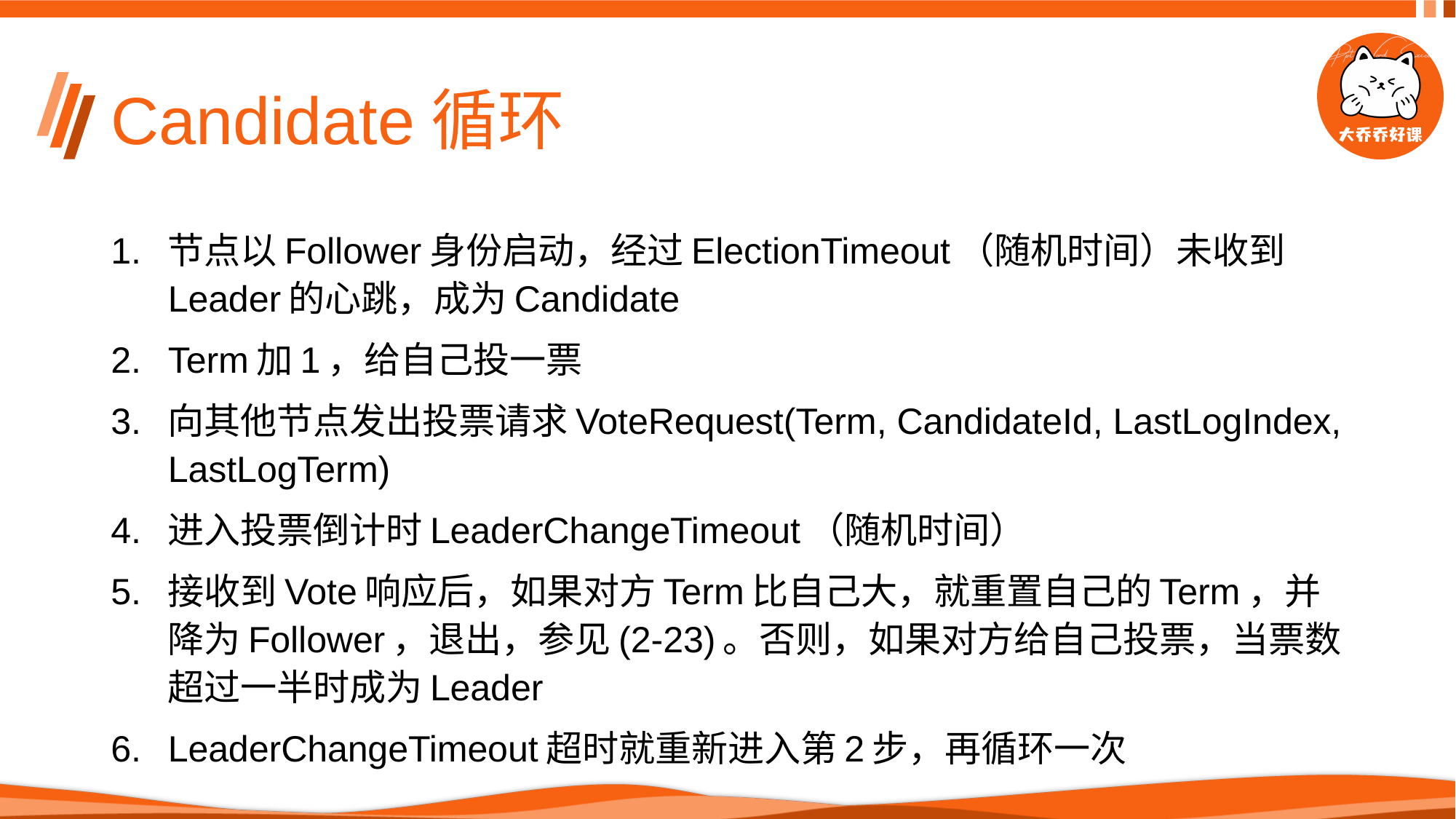

# Candidate循环
节点以Follower身份启动，经过ElectionTimeout（随机时间）未收到Leader的心跳，成为Candidate
Term加1，给自己投一票
向其他节点发出投票请求VoteRequest(Term, CandidateId, LastLogIndex, LastLogTerm)
进入投票倒计时LeaderChangeTimeout（随机时间）
接收到Vote响应后，如果对方Term比自己大，就重置自己的Term，并降为Follower，退出，参见(2-23)。否则，如果对方给自己投票，当票数超过一半时成为Leader
LeaderChangeTimeout超时就重新进入第2步，再循环一次